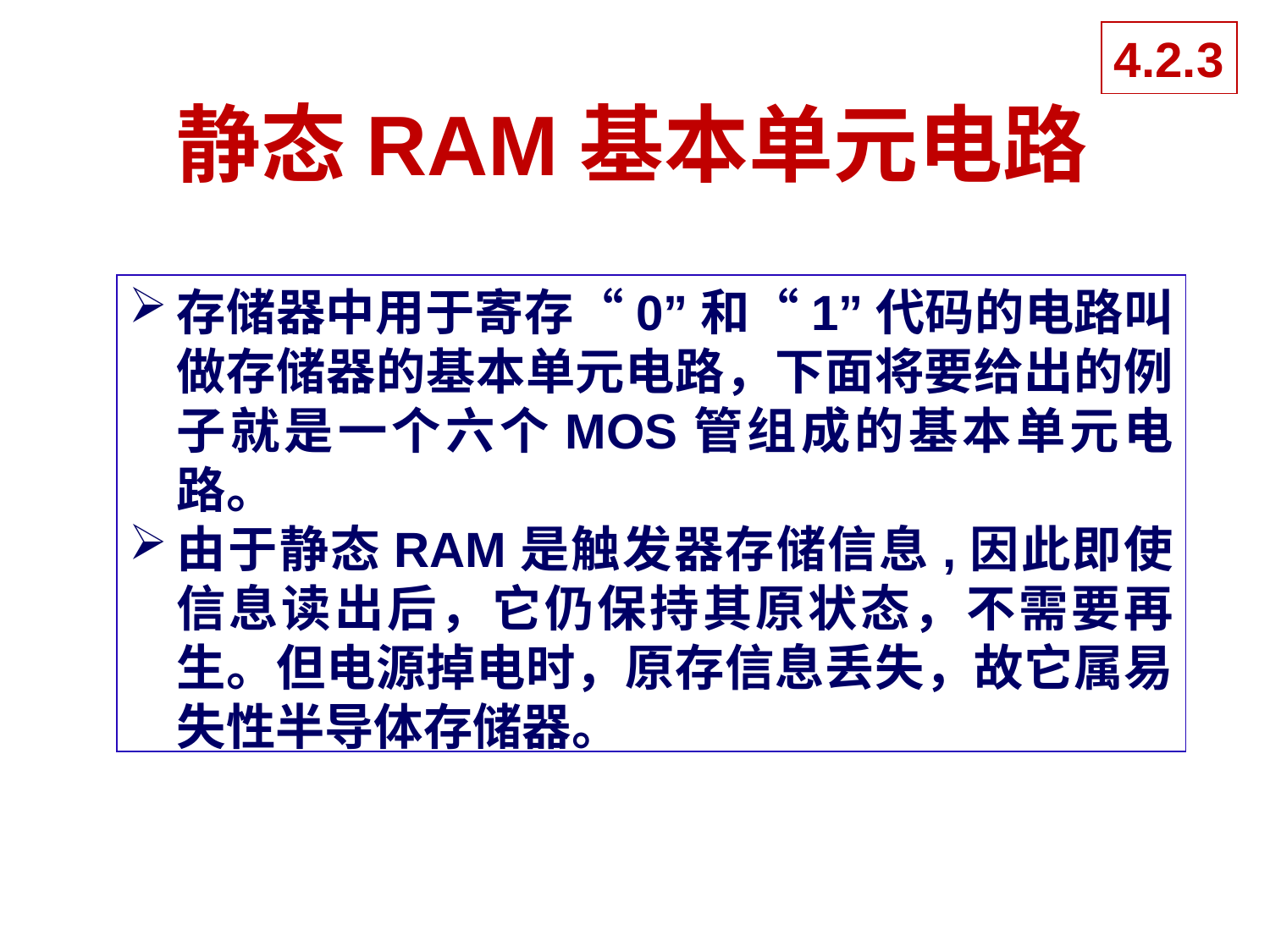

4.2.3
# 静态RAM基本单元电路
存储器中用于寄存“0”和“1”代码的电路叫做存储器的基本单元电路，下面将要给出的例子就是一个六个MOS管组成的基本单元电路。
由于静态RAM是触发器存储信息,因此即使信息读出后，它仍保持其原状态，不需要再生。但电源掉电时，原存信息丢失，故它属易失性半导体存储器。